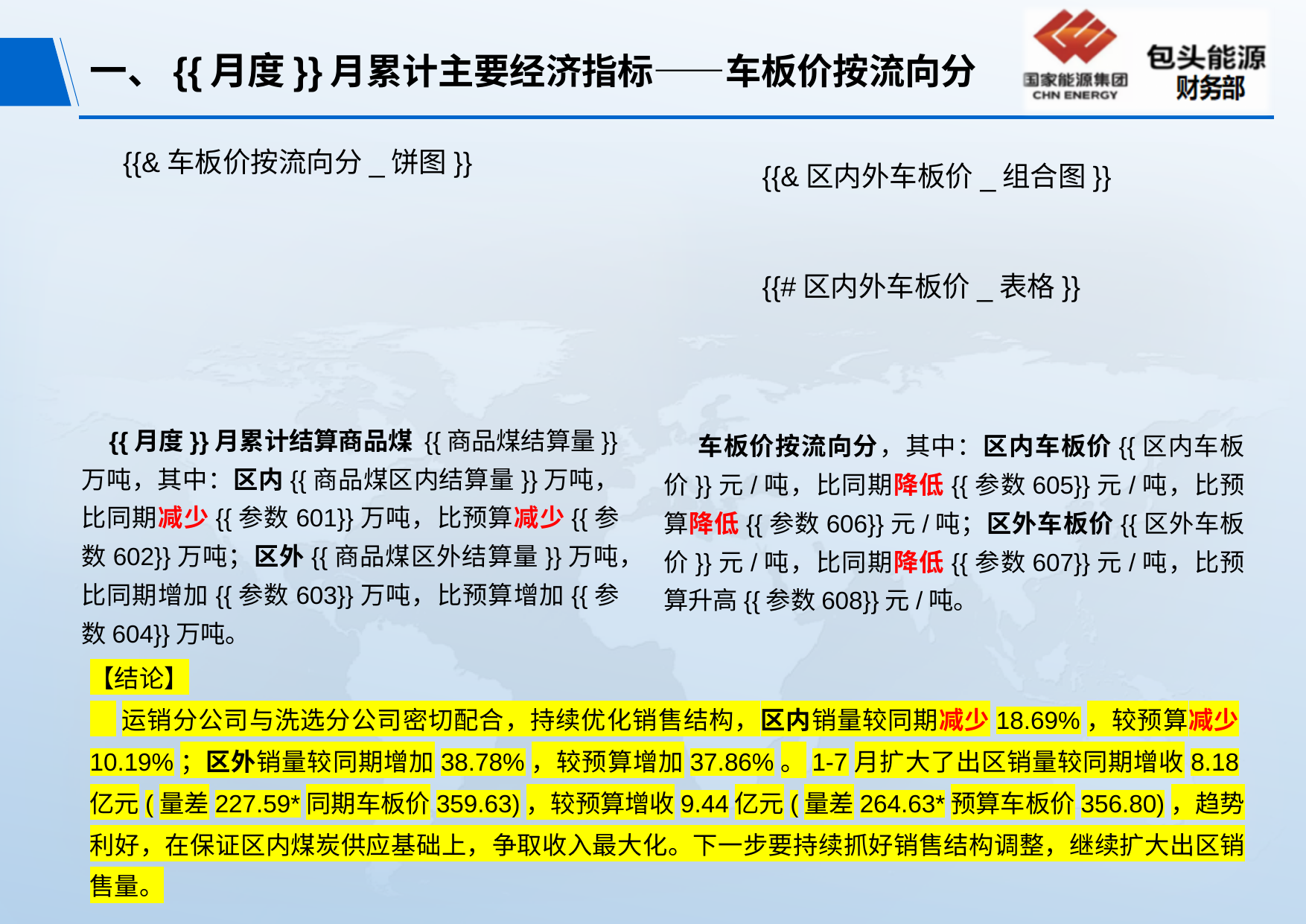

# 一、{{月度}}月累计主要经济指标——车板价按流向分
{{&车板价按流向分_饼图}}
{{&区内外车板价_组合图}}
{{#区内外车板价_表格}}
    {{月度}}月累计结算商品煤 {{商品煤结算量}}万吨，其中：区内{{商品煤区内结算量}}万吨，比同期减少{{参数601}}万吨，比预算减少{{参数602}}万吨；区外{{商品煤区外结算量}}万吨，比同期增加{{参数603}}万吨，比预算增加{{参数604}}万吨。
    车板价按流向分，其中：区内车板价{{区内车板价}}元/吨，比同期降低{{参数605}}元/吨，比预算降低{{参数606}}元/吨；区外车板价{{区外车板价}}元/吨，比同期降低{{参数607}}元/吨，比预算升高{{参数608}}元/吨。
【结论】
    运销分公司与洗选分公司密切配合，持续优化销售结构，区内销量较同期减少18.69%，较预算减少10.19%；区外销量较同期增加38.78%，较预算增加37.86%。1-7月扩大了出区销量较同期增收8.18亿元(量差227.59*同期车板价359.63)，较预算增收9.44亿元(量差264.63*预算车板价356.80)，趋势利好，在保证区内煤炭供应基础上，争取收入最大化。下一步要持续抓好销售结构调整，继续扩大出区销售量。
10